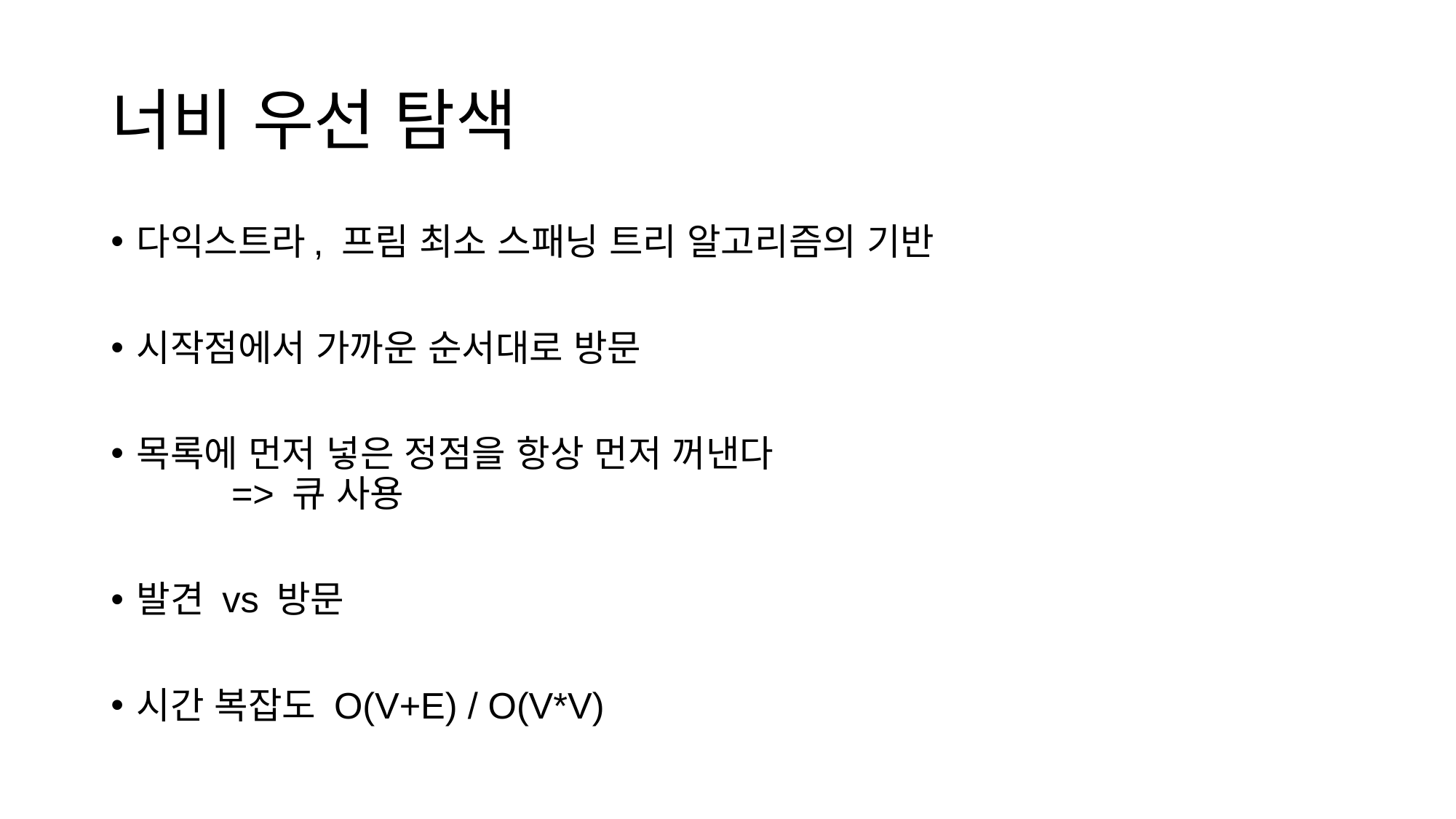

# 너비 우선 탐색
다익스트라, 프림 최소 스패닝 트리 알고리즘의 기반

시작점에서 가까운 순서대로 방문

목록에 먼저 넣은 정점을 항상 먼저 꺼낸다
		=> 큐 사용

발견 vs 방문

시간 복잡도 O(V+E) / O(V*V)